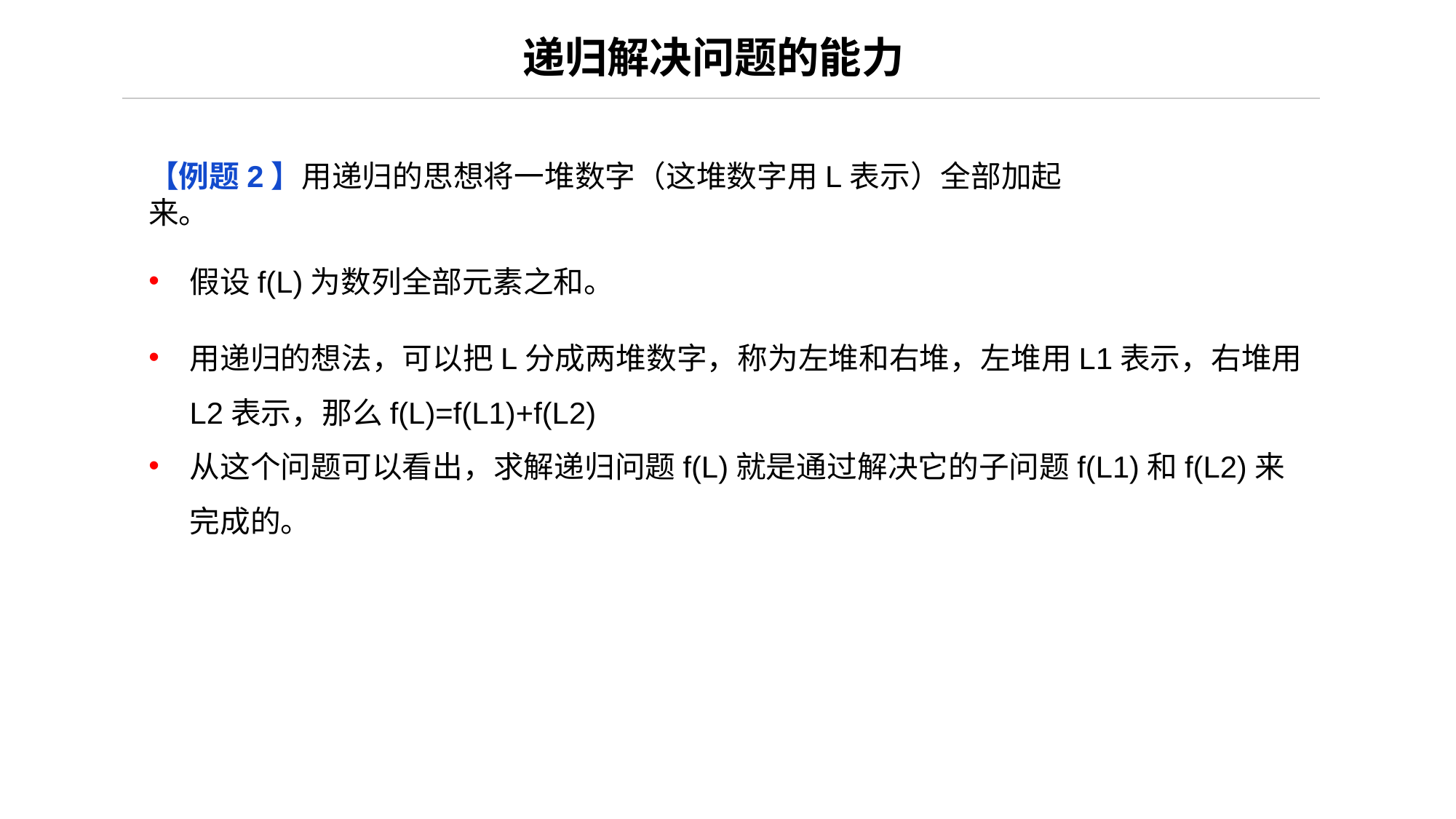

递归解决问题的能力
【例题2】用递归的思想将一堆数字（这堆数字用L表示）全部加起来。
假设f(L)为数列全部元素之和。
用递归的想法，可以把L分成两堆数字，称为左堆和右堆，左堆用L1表示，右堆用L2表示，那么f(L)=f(L1)+f(L2)
从这个问题可以看出，求解递归问题f(L)就是通过解决它的子问题f(L1)和f(L2)来完成的。